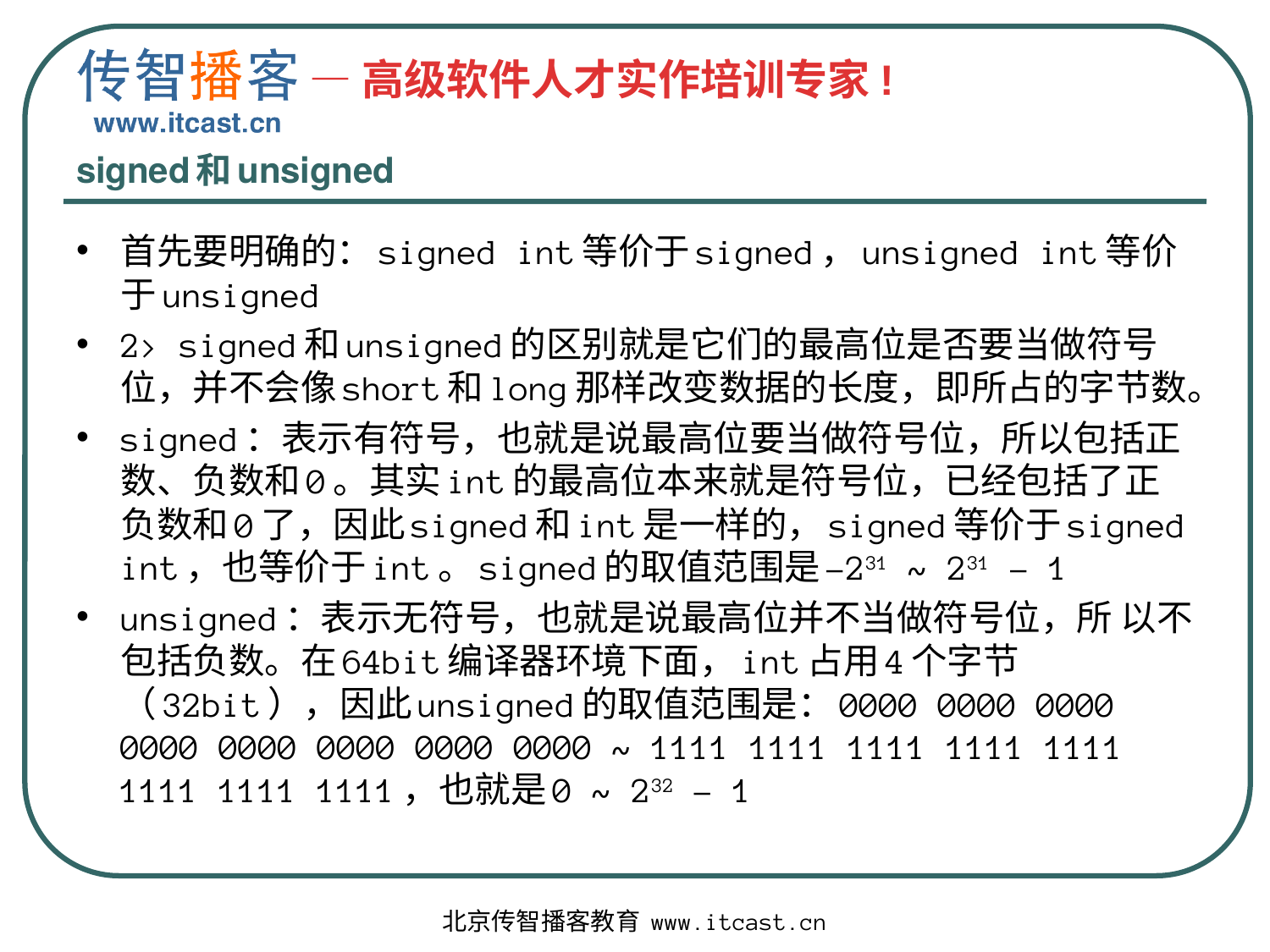

# signed和unsigned
首先要明确的：signed int等价于signed，unsigned int等价于unsigned
2> signed和unsigned的区别就是它们的最高位是否要当做符号位，并不会像short和long那样改变数据的长度，即所占的字节数。
signed：表示有符号，也就是说最高位要当做符号位，所以包括正数、负数和0。其实int的最高位本来就是符号位，已经包括了正负数和0了，因此signed和int是一样的，signed等价于signed int，也等价于int。signed的取值范围是-231 ~ 231 - 1
unsigned：表示无符号，也就是说最高位并不当做符号位，所 以不包括负数。在64bit编译器环境下面，int占用4个字节（32bit），因此unsigned的取值范围是：0000 0000 0000 0000 0000 0000 0000 0000 ~ 1111 1111 1111 1111 1111 1111 1111 1111，也就是0 ~ 232 - 1